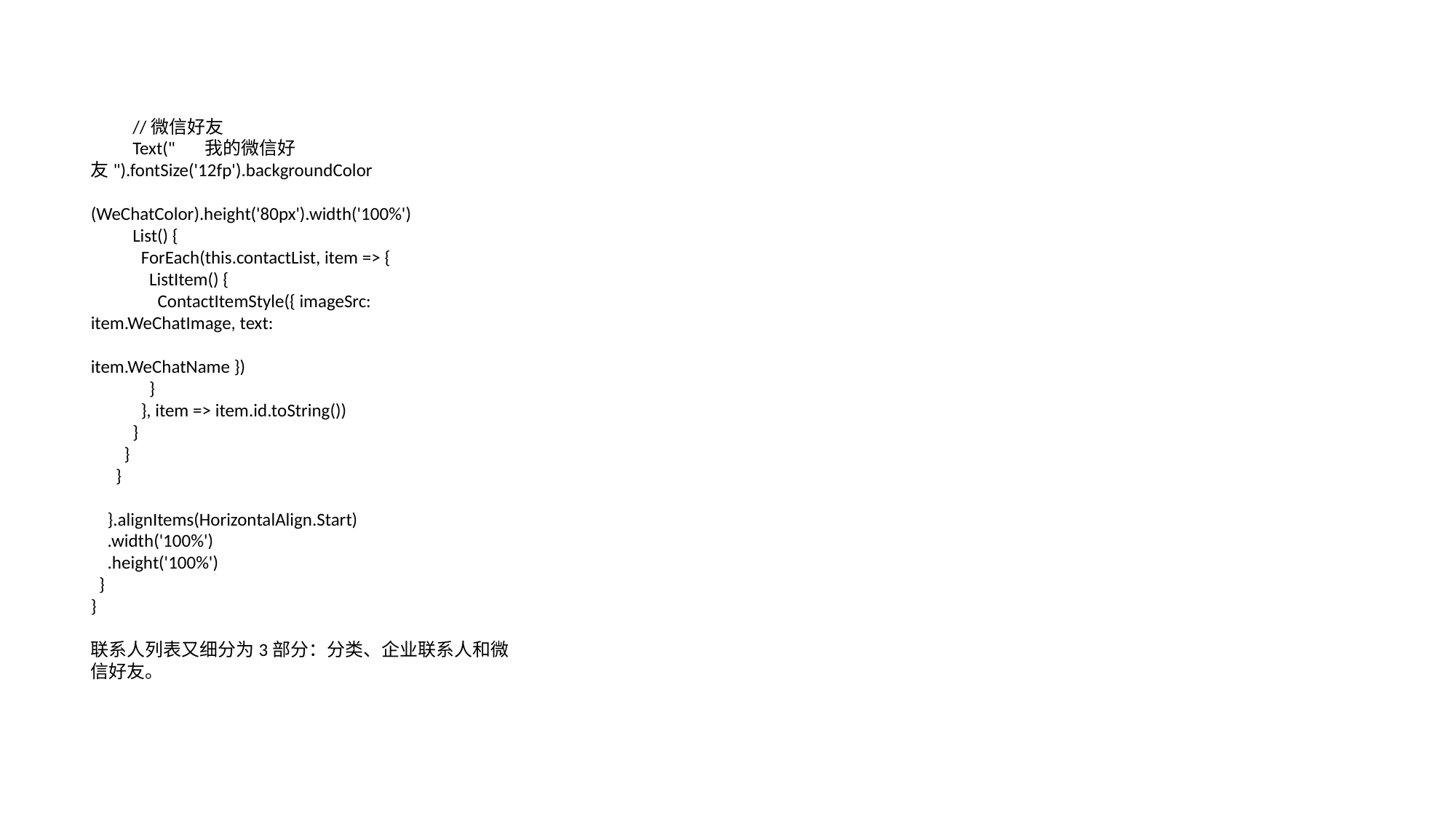

//微信好友
          Text("      我的微信好友").fontSize('12fp').backgroundColor

(WeChatColor).height('80px').width('100%')
          List() {
            ForEach(this.contactList, item => {
              ListItem() {
                ContactItemStyle({ imageSrc: item.WeChatImage, text:

item.WeChatName })
              }
            }, item => item.id.toString())
          }
        }
      }

    }.alignItems(HorizontalAlign.Start)
    .width('100%')
    .height('100%')
  }
}

联系人列表又细分为3部分：分类、企业联系人和微信好友。